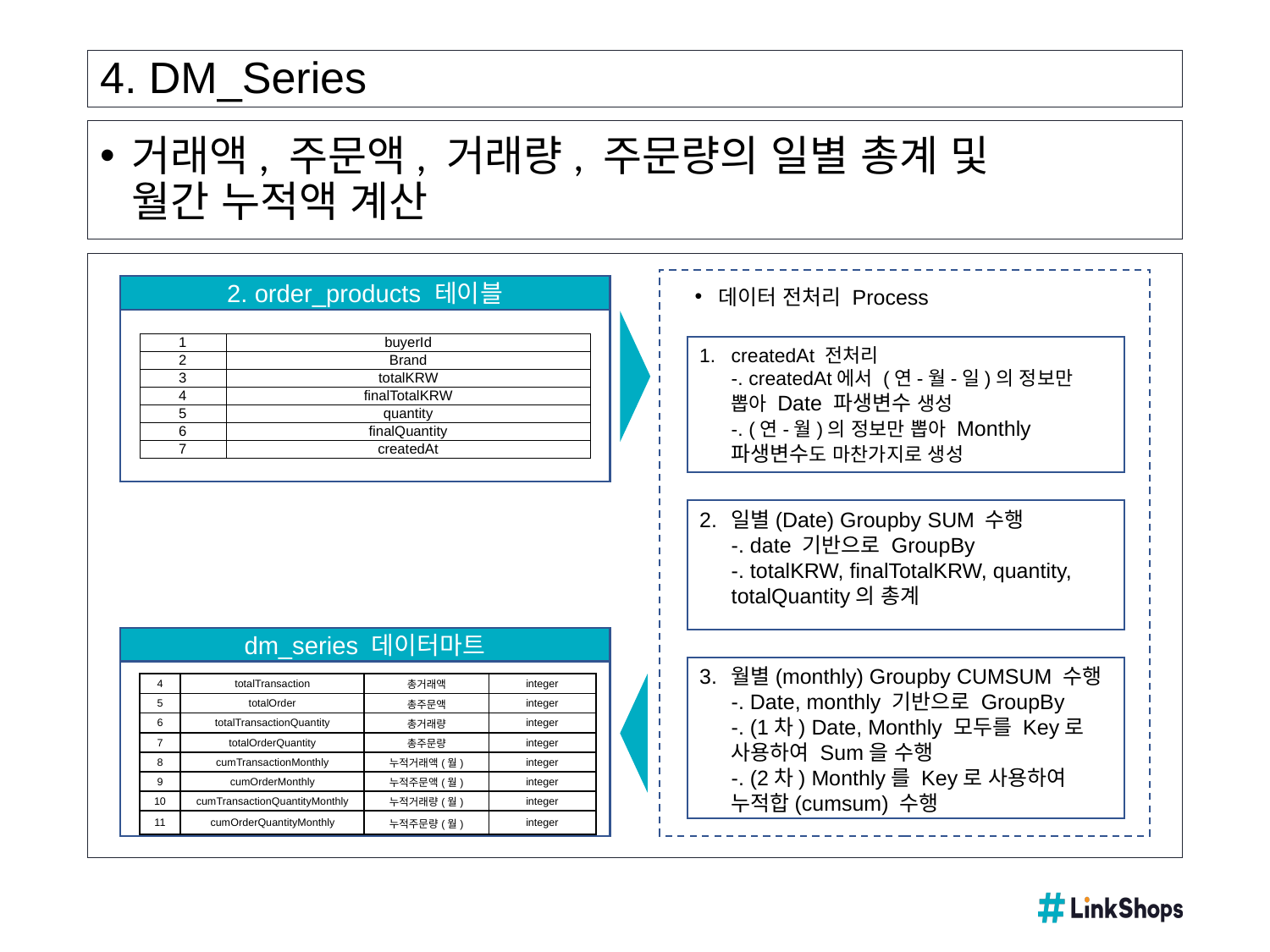

# 4. DM_Series
거래액, 주문액, 거래량, 주문량의 일별 총계 및
월간 누적액 계산

2. order_products 테이블
데이터 전처리 Process

| 1 | buyerId |
| --- | --- |
| 2 | Brand |
| 3 | totalKRW |
| 4 | finalTotalKRW |
| 5 | quantity |
| 6 | finalQuantity |
| 7 | createdAt |
createdAt 전처리
-. createdAt에서 (연-월-일)의 정보만 뽑아 Date 파생변수 생성
-. (연-월)의 정보만 뽑아 Monthly 파생변수도 마찬가지로 생성

일별(Date) Groupby SUM 수행
-. date 기반으로 GroupBy
-. totalKRW, finalTotalKRW, quantity, totalQuantity의 총계
dm_series 데이터마트
월별(monthly) Groupby CUMSUM 수행
-. Date, monthly 기반으로 GroupBy
-. (1차) Date, Monthly 모두를 Key로 사용하여 Sum을 수행
-. (2차) Monthly를 Key로 사용하여 누적합(cumsum) 수행

| 4 | totalTransaction | 총거래액 | integer |
| --- | --- | --- | --- |
| 5 | totalOrder | 총주문액 | integer |
| 6 | totalTransactionQuantity | 총거래량 | integer |
| 7 | totalOrderQuantity | 총주문량 | integer |
| 8 | cumTransactionMonthly | 누적거래액(월) | integer |
| 9 | cumOrderMonthly | 누적주문액(월) | integer |
| 10 | cumTransactionQuantityMonthly | 누적거래량(월) | integer |
| 11 | cumOrderQuantityMonthly | 누적주문량(월) | integer |